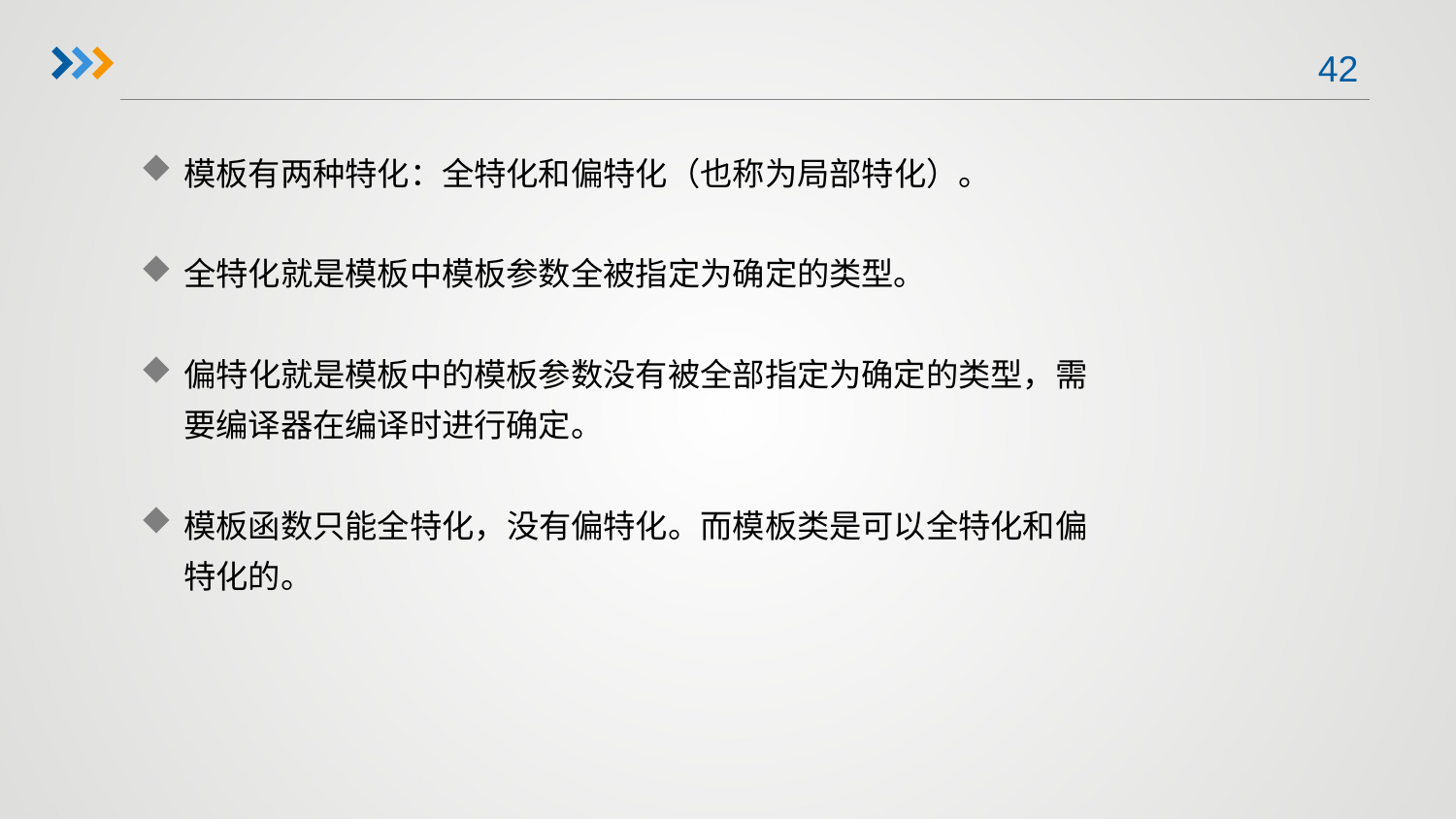

模板有两种特化：全特化和偏特化（也称为局部特化）。

全特化就是模板中模板参数全被指定为确定的类型。

偏特化就是模板中的模板参数没有被全部指定为确定的类型，需要编译器在编译时进行确定。

模板函数只能全特化，没有偏特化。而模板类是可以全特化和偏特化的。